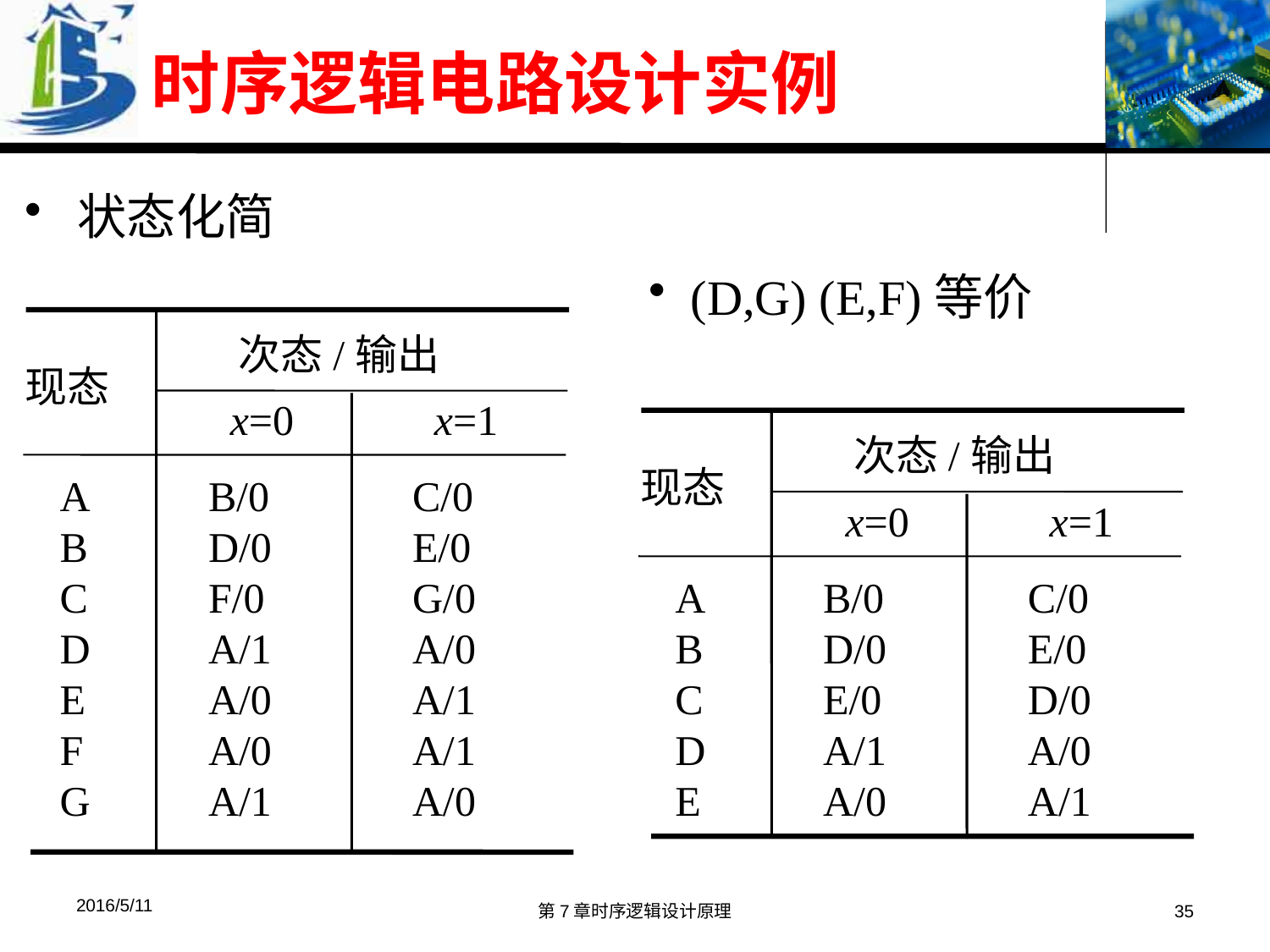

# 时序逻辑电路设计实例
 状态化简
 (D,G) (E,F)等价

次态/输出
现态
x=0
x=1

A
B
C
D
E
F
G
B/0
D/0
F/0
A/1
A/0
A/0
A/1
C/0
E/0
G/0
A/0
A/1
A/1
A/0

次态/输出
现态
x=0
x=1

A
B
C
D
E
B/0
D/0
E/0
A/1
A/0
C/0
E/0
D/0
A/0
A/1

2016/5/11
第7章时序逻辑设计原理
35